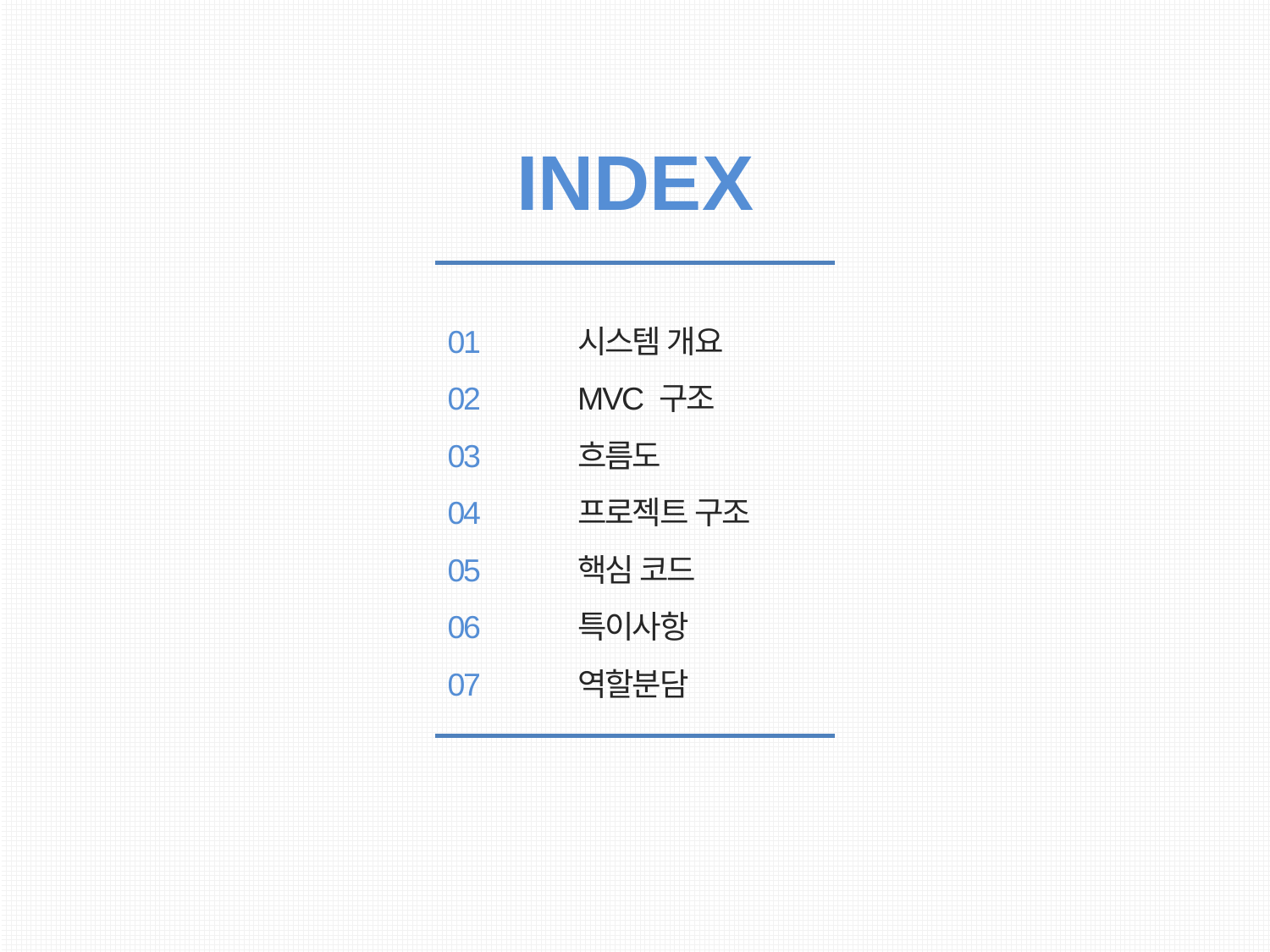

INDEX
01
02
03
04
05
06
07
시스템 개요
MVC 구조
흐름도
프로젝트 구조
핵심 코드
특이사항
역할분담